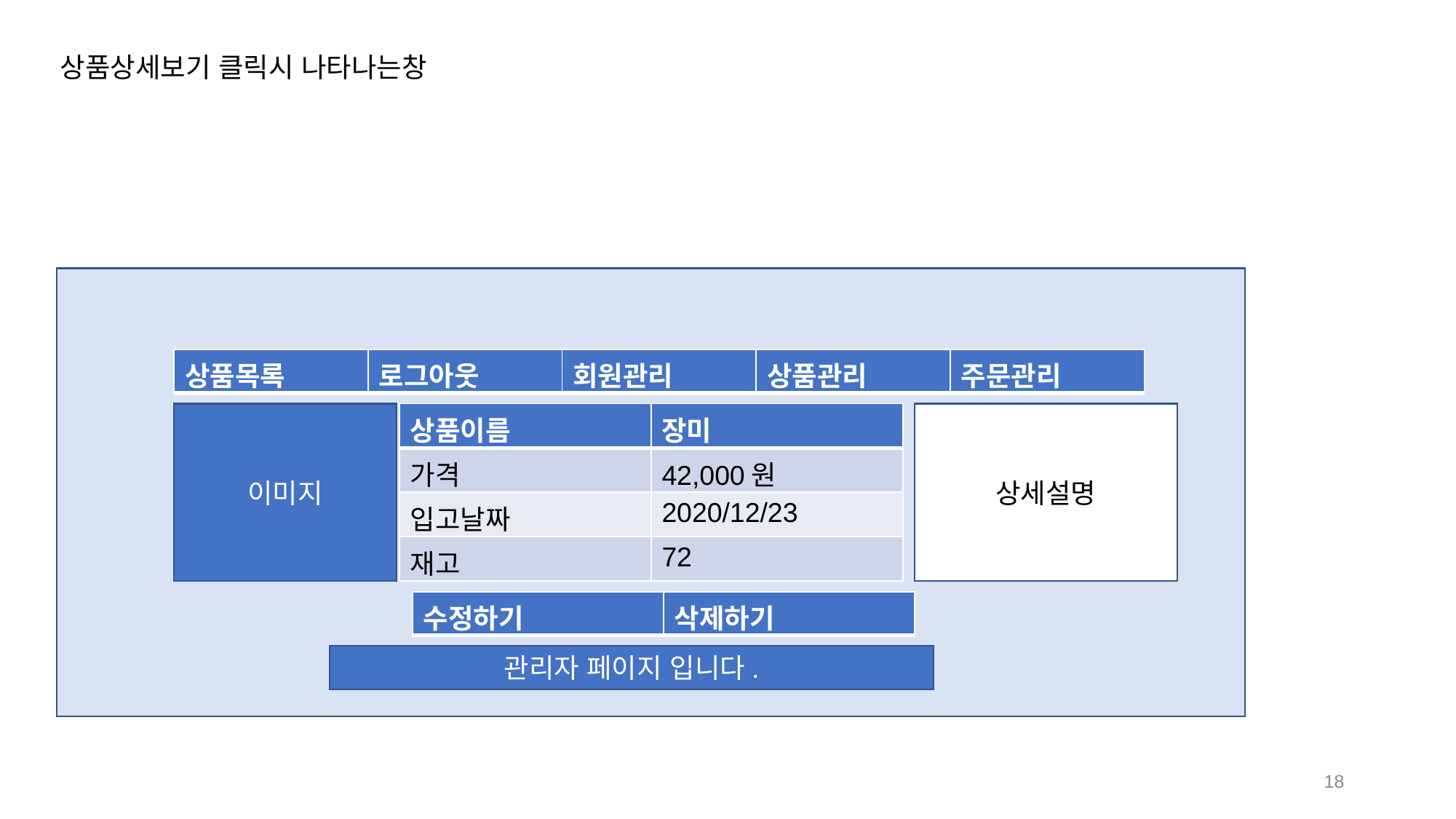

상품상세보기 클릭시 나타나는창

| 상품목록 | 로그아웃 | 회원관리 | 상품관리 | 주문관리 |
| --- | --- | --- | --- | --- |
이미지
| 상품이름 | 장미 |
| --- | --- |
| 가격 | 42,000원 |
| 입고날짜 | 2020/12/23 |
| 재고 | 72 |
상세설명
| 수정하기 | 삭제하기 |
| --- | --- |
관리자 페이지 입니다.
18